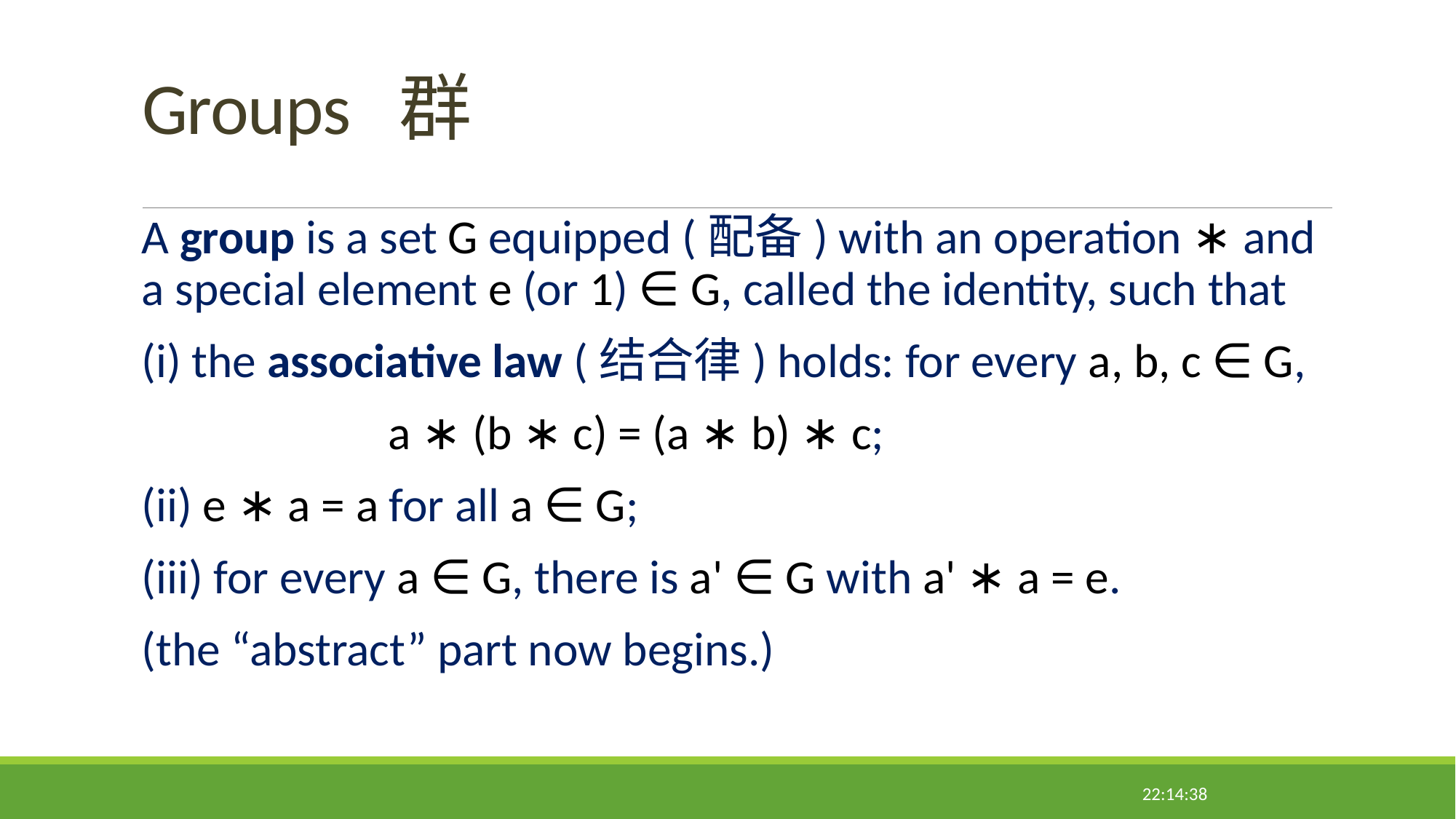

# Groups  群
A group is a set G equipped (配备) with an operation ∗ and a special element e (or 1) ∈ G, called the identity, such that
(i) the associative law (结合律) holds: for every a, b, c ∈ G,
                       a ∗ (b ∗ c) = (a ∗ b) ∗ c;
(ii) e ∗ a = a for all a ∈ G;
(iii) for every a ∈ G, there is a' ∈ G with a' ∗ a = e.
(the “abstract” part now begins.)
22:14:38